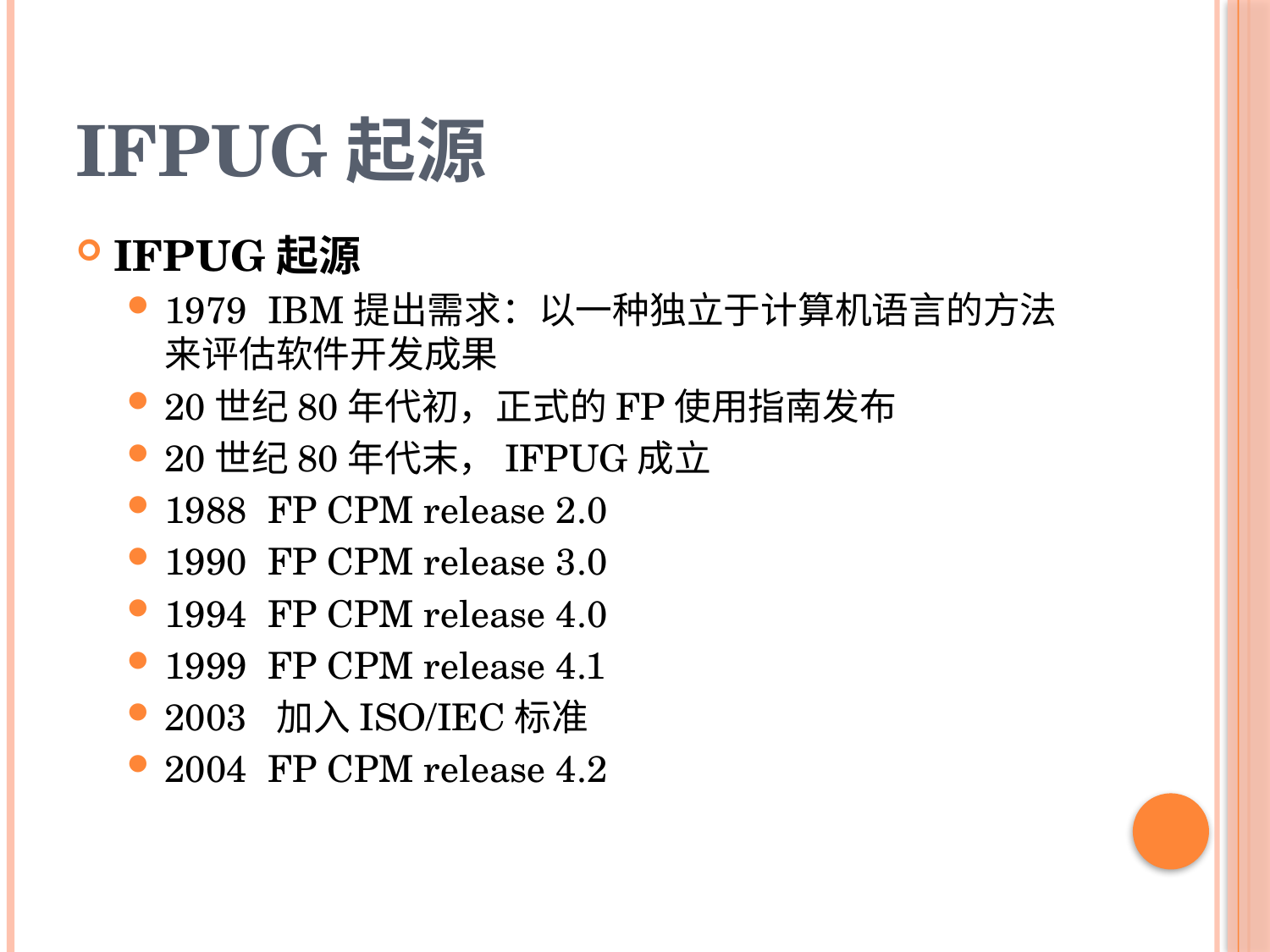

# IFPUG起源
IFPUG起源
1979  IBM提出需求：以一种独立于计算机语言的方法来评估软件开发成果
20世纪80年代初，正式的FP使用指南发布
20世纪80年代末，IFPUG成立
1988  FP CPM release 2.0
1990  FP CPM release 3.0
1994  FP CPM release 4.0
1999  FP CPM release 4.1
2003  加入ISO/IEC标准
2004  FP CPM release 4.2